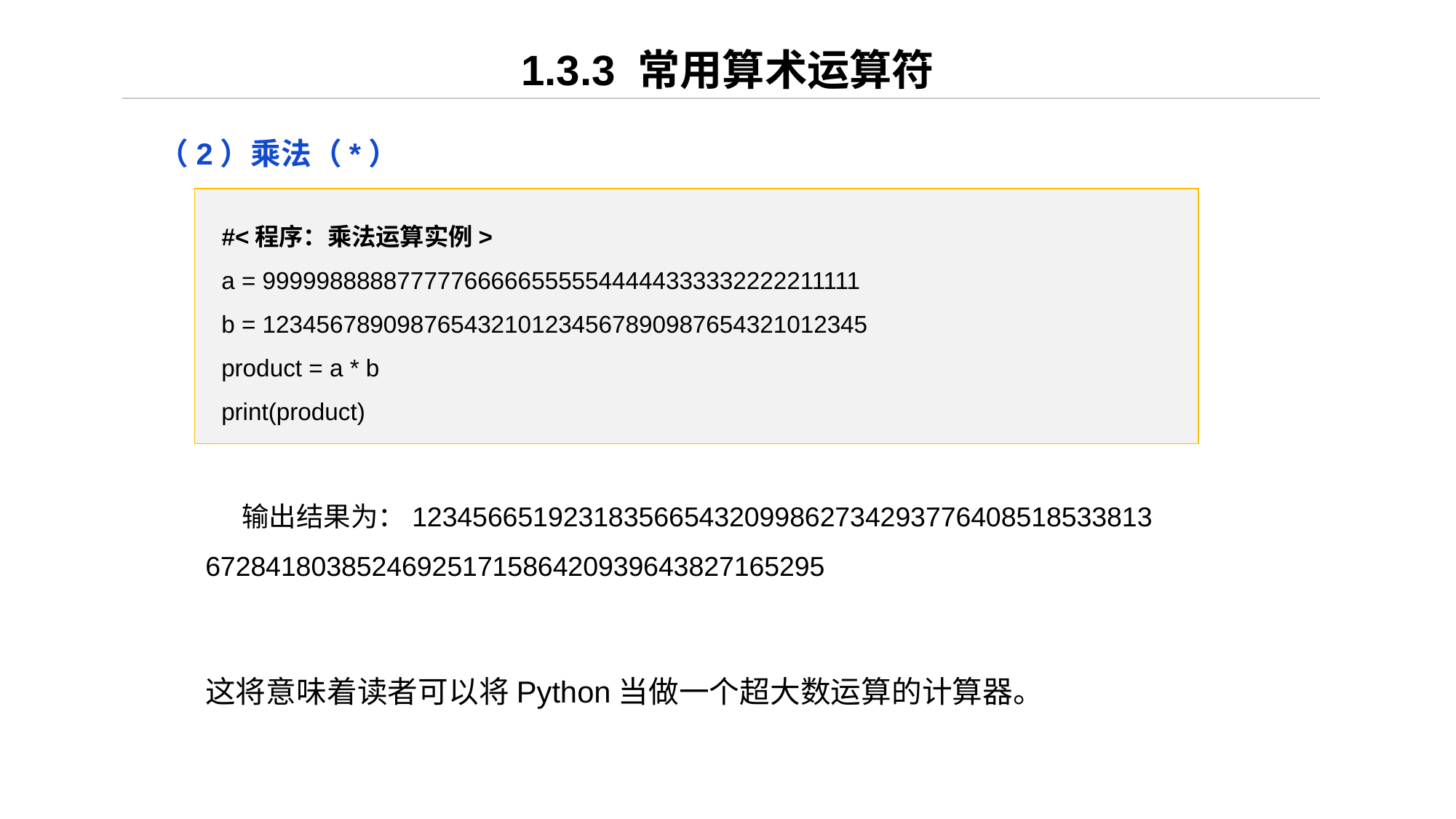

1.3.3 常用算术运算符
（2）乘法（*）
#<程序：乘法运算实例>
a = 999998888877777666665555544444333332222211111
b = 123456789098765432101234567890987654321012345
product = a * b
print(product)
输出结果为：1234566519231835665432099862734293776408518533813 67284180385246925171586420939643827165295
这将意味着读者可以将Python当做一个超大数运算的计算器。